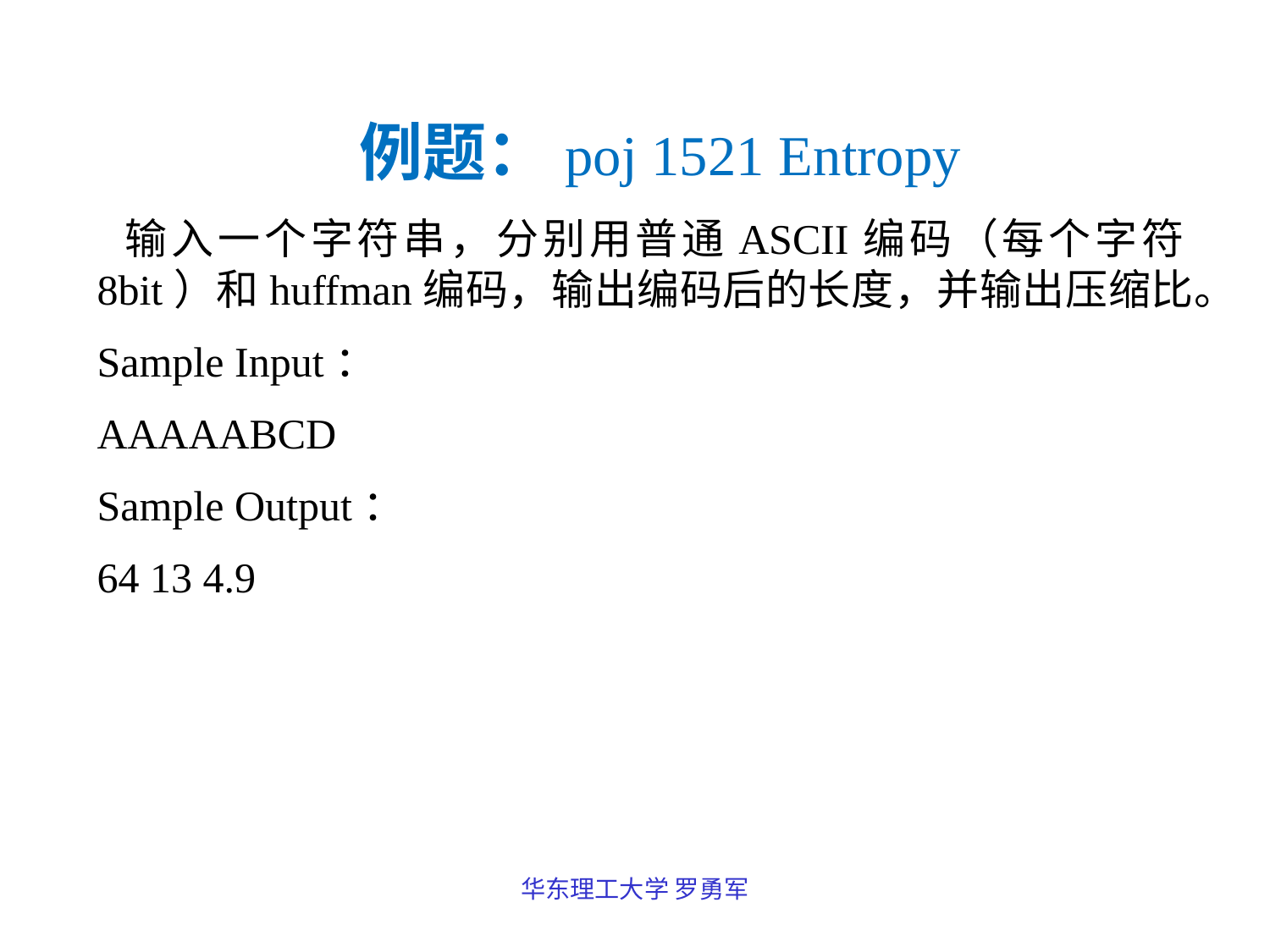

例题：poj 1521 Entropy
 输入一个字符串，分别用普通ASCII编码（每个字符8bit）和huffman编码，输出编码后的长度，并输出压缩比。
Sample Input：
AAAAABCD
Sample Output：
64 13 4.9
华东理工大学 罗勇军